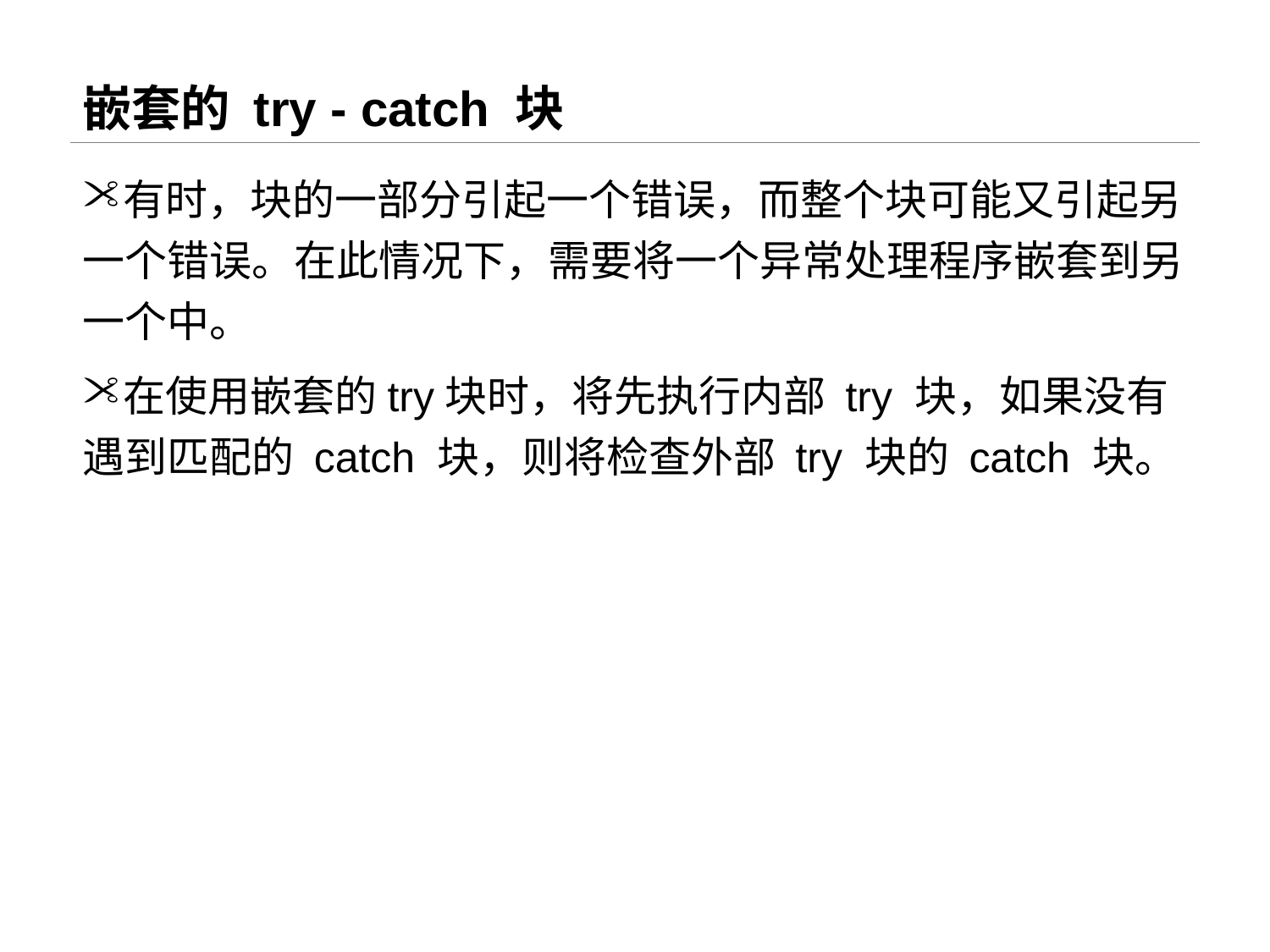

# 嵌套的 try - catch 块
有时，块的一部分引起一个错误，而整个块可能又引起另一个错误。在此情况下，需要将一个异常处理程序嵌套到另一个中。
在使用嵌套的try块时，将先执行内部 try 块，如果没有遇到匹配的 catch 块，则将检查外部 try 块的 catch 块。
39